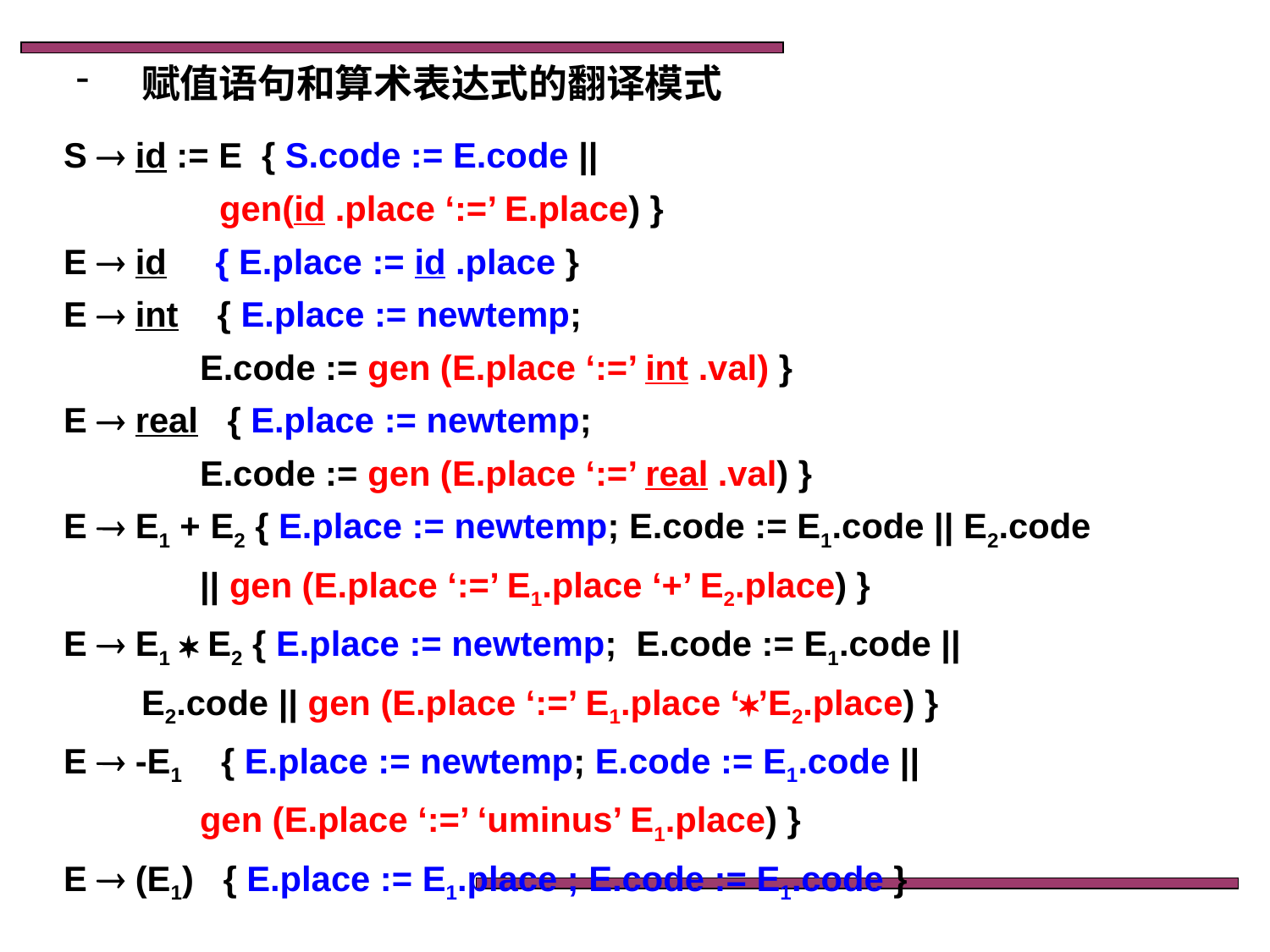

赋值语句和算术表达式的翻译模式
S → id := E  { S.code := E.code ||
                gen(id .place ‘:=’ E.place) }
E → id     { E.place := id .place }
E → int    { E.place := newtemp;
              E.code := gen (E.place ‘:=’ int .val) }
E → real   { E.place := newtemp;
              E.code := gen (E.place ‘:=’ real .val) }
E → E1 + E2 { E.place := newtemp; E.code := E1.code || E2.code
              || gen (E.place ‘:=’ E1.place ‘+’ E2.place) }
E → E1 ∗ E2 { E.place := newtemp;  E.code := E1.code ||
        E2.code || gen (E.place ‘:=’ E1.place ‘∗’E2.place) }
E → -E1    { E.place := newtemp; E.code := E1.code ||
              gen (E.place ‘:=’ ‘uminus’ E1.place) }
E → (E1)   { E.place := E1.place ; E.code := E1.code }
34